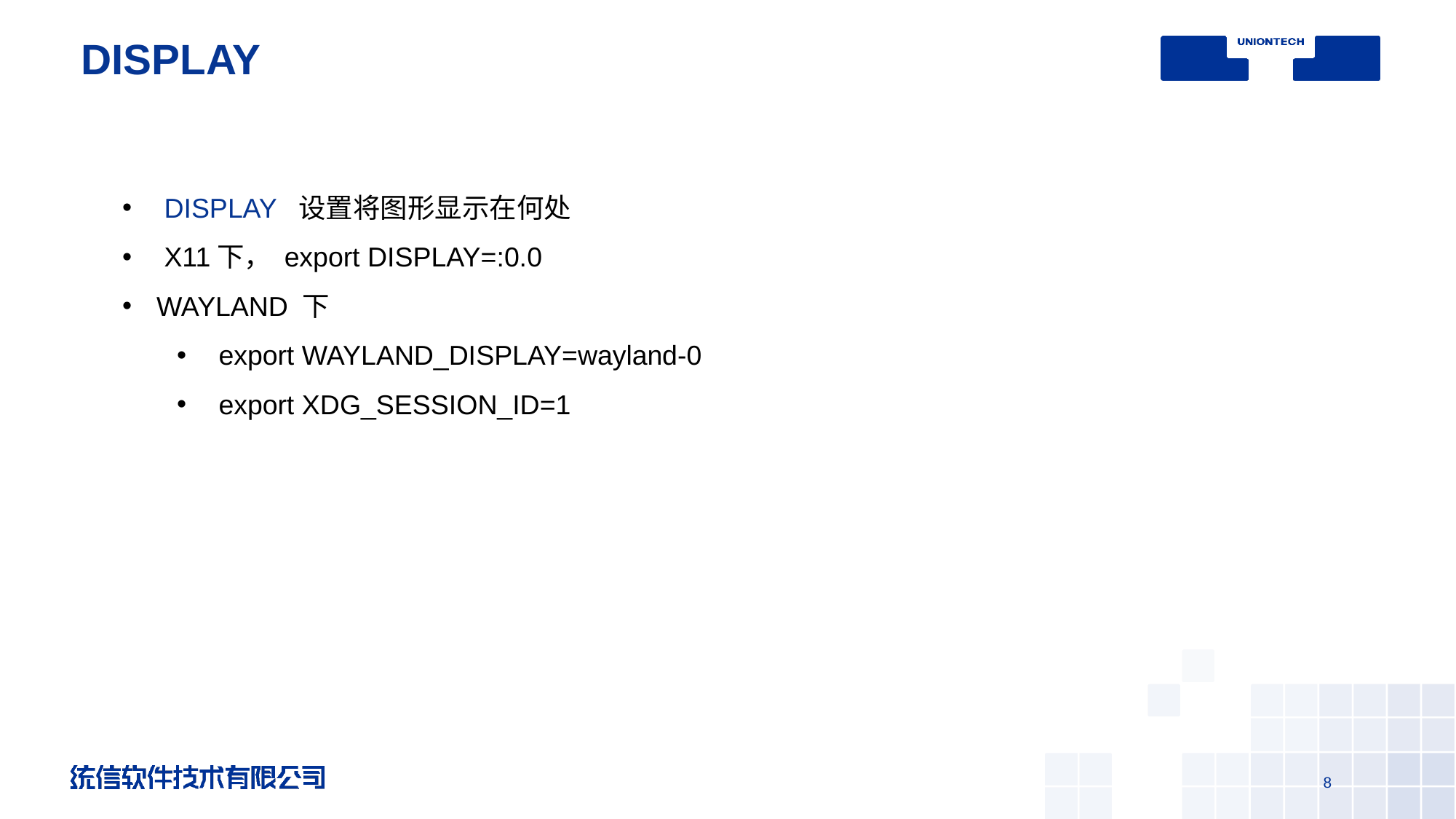

# DISPLAY
 DISPLAY  设置将图形显示在何处
 X11下， export DISPLAY=:0.0
WAYLAND 下
 export WAYLAND_DISPLAY=wayland-0
 export XDG_SESSION_ID=1